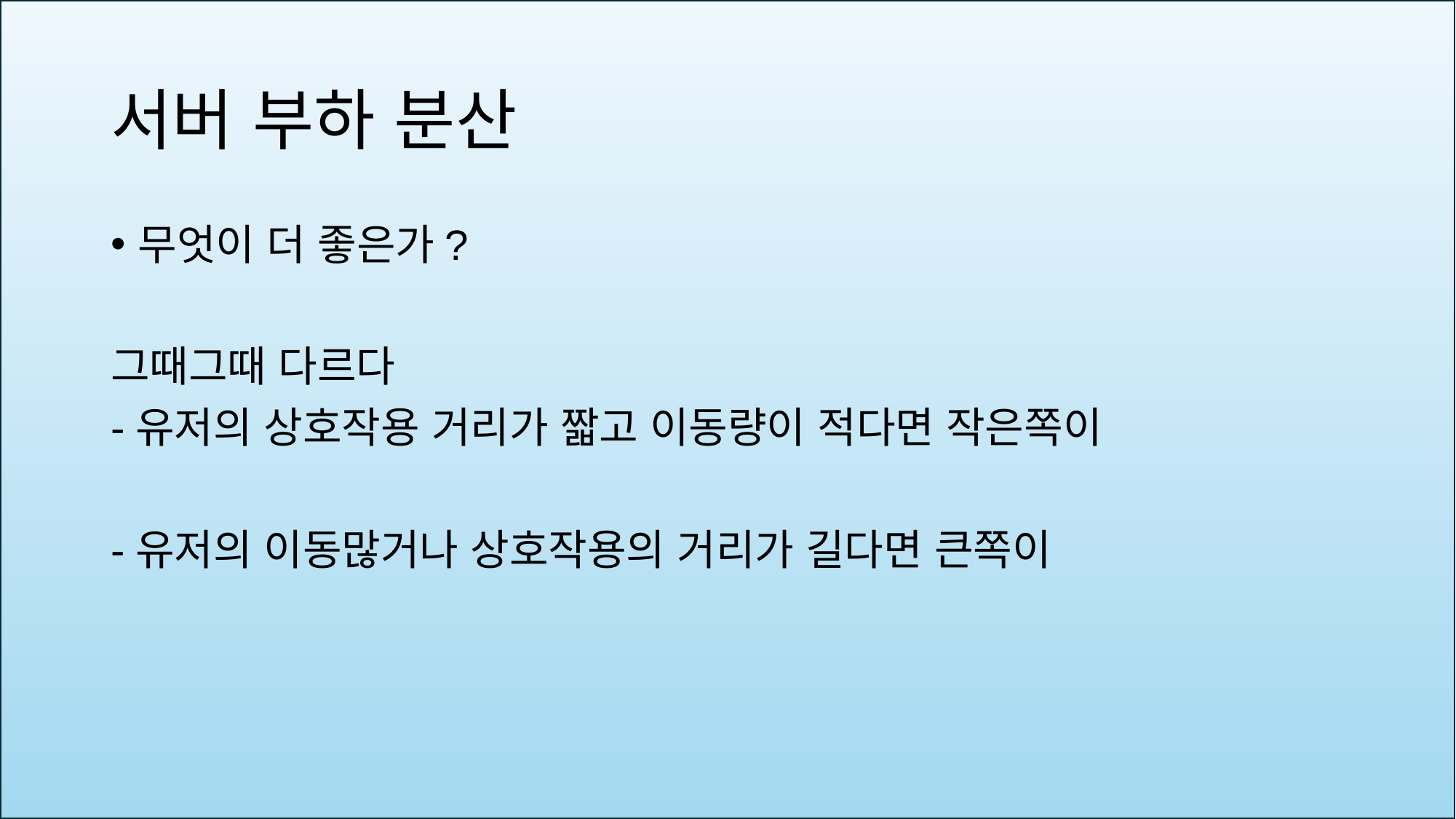

# 서버 부하 분산

무엇이 더 좋은가?

그때그때 다르다
-유저의 상호작용 거리가 짧고 이동량이 적다면 작은쪽이

-유저의 이동많거나 상호작용의 거리가 길다면 큰쪽이